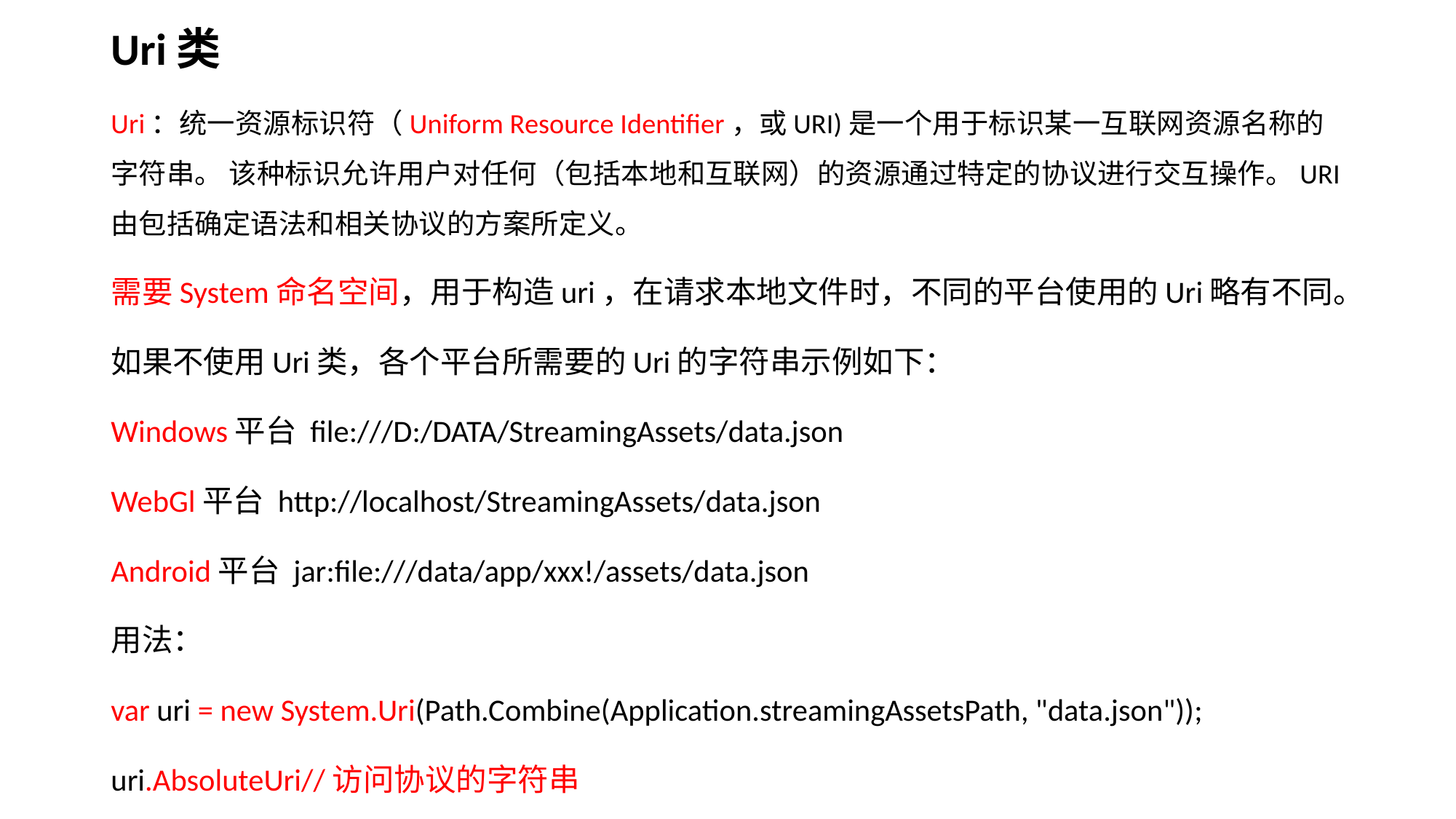

Uri类
Uri：统一资源标识符（Uniform Resource Identifier，或URI)是一个用于标识某一互联网资源名称的字符串。 该种标识允许用户对任何（包括本地和互联网）的资源通过特定的协议进行交互操作。URI由包括确定语法和相关协议的方案所定义。
需要System命名空间，用于构造uri，在请求本地文件时，不同的平台使用的Uri略有不同。
如果不使用Uri类，各个平台所需要的Uri的字符串示例如下：
Windows平台 file:///D:/DATA/StreamingAssets/data.json
WebGl平台 http://localhost/StreamingAssets/data.json
Android平台 jar:file:///data/app/xxx!/assets/data.json
用法：
var uri = new System.Uri(Path.Combine(Application.streamingAssetsPath, "data.json"));
uri.AbsoluteUri//访问协议的字符串